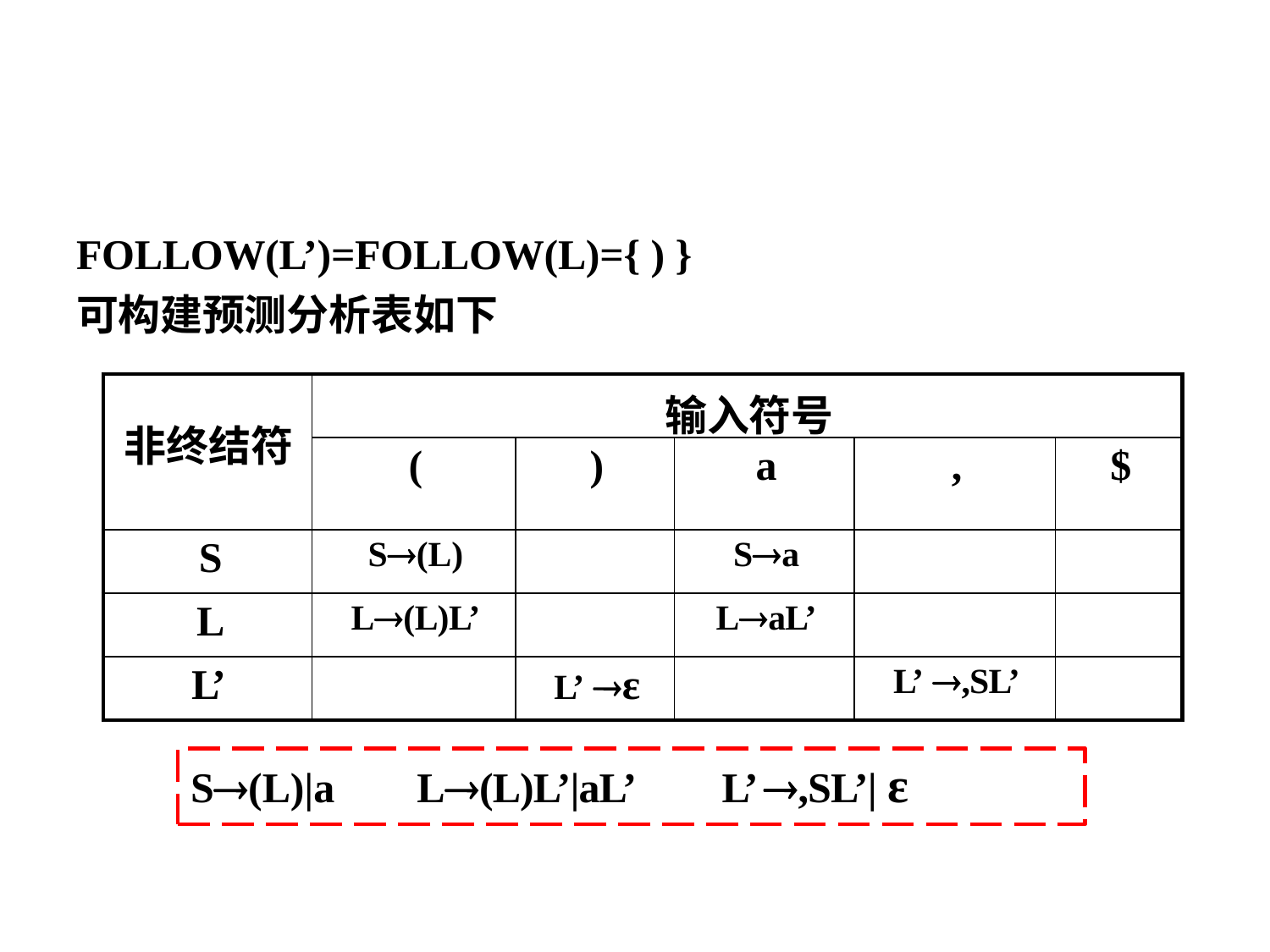

# FOLLOW(L’)=FOLLOW(L)={ ) }
可构建预测分析表如下
| 非终结符 | 输入符号 |  |  |  |  |
| --- | --- | --- | --- | --- | --- |
|  | ( | ) | a | , | $ |
| S | S→(L) |  | S→a |  |  |
| L | L→(L)L’ |  | L→aL’ |  |  |
| L’ |  | L’ →ε |  | L’ →,SL’ |  |

L’ →,SL’| ε
S→(L)|a
L→(L)L’|aL’